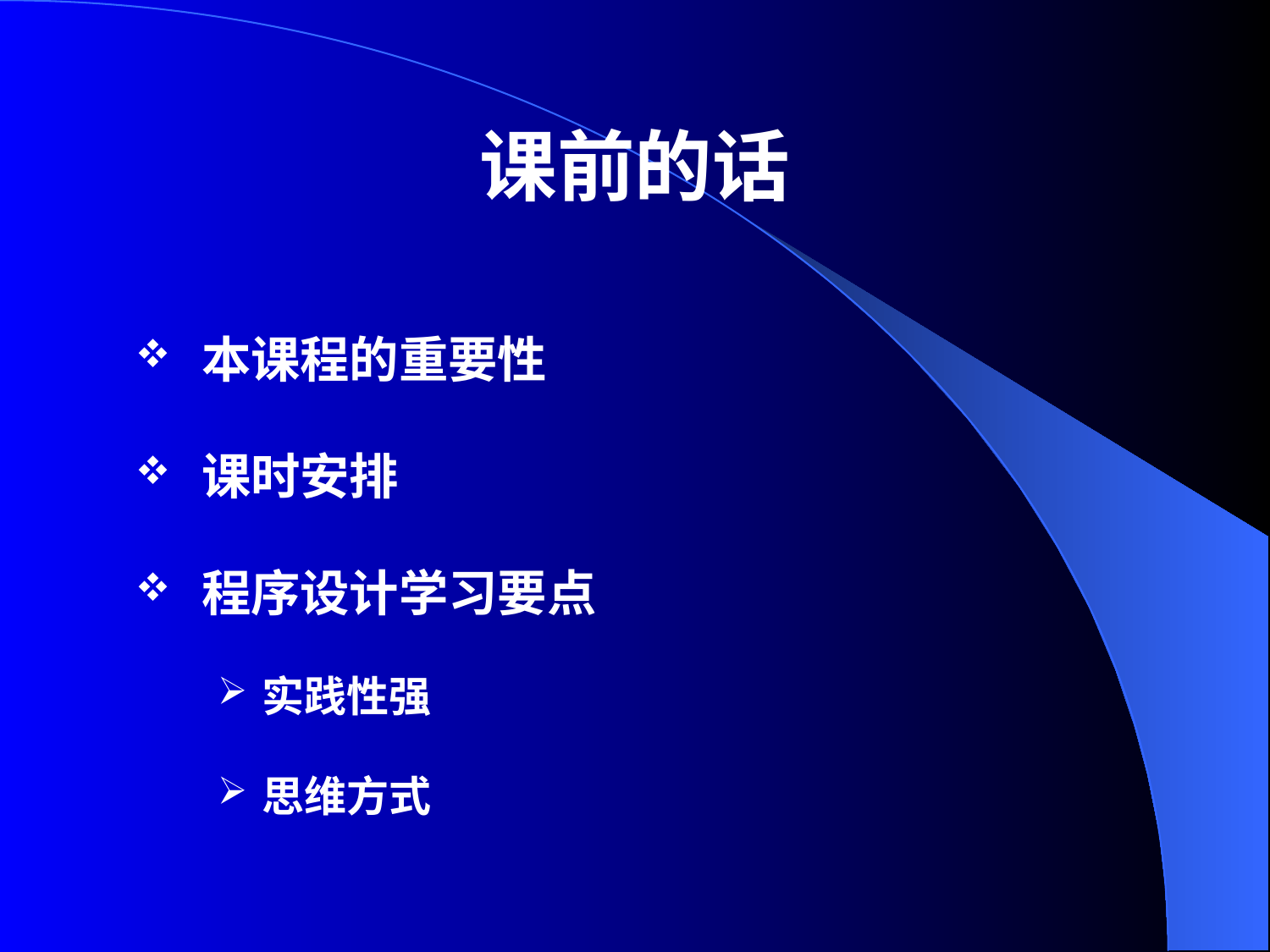

# 课前的话
本课程的重要性
课时安排
程序设计学习要点
实践性强
思维方式